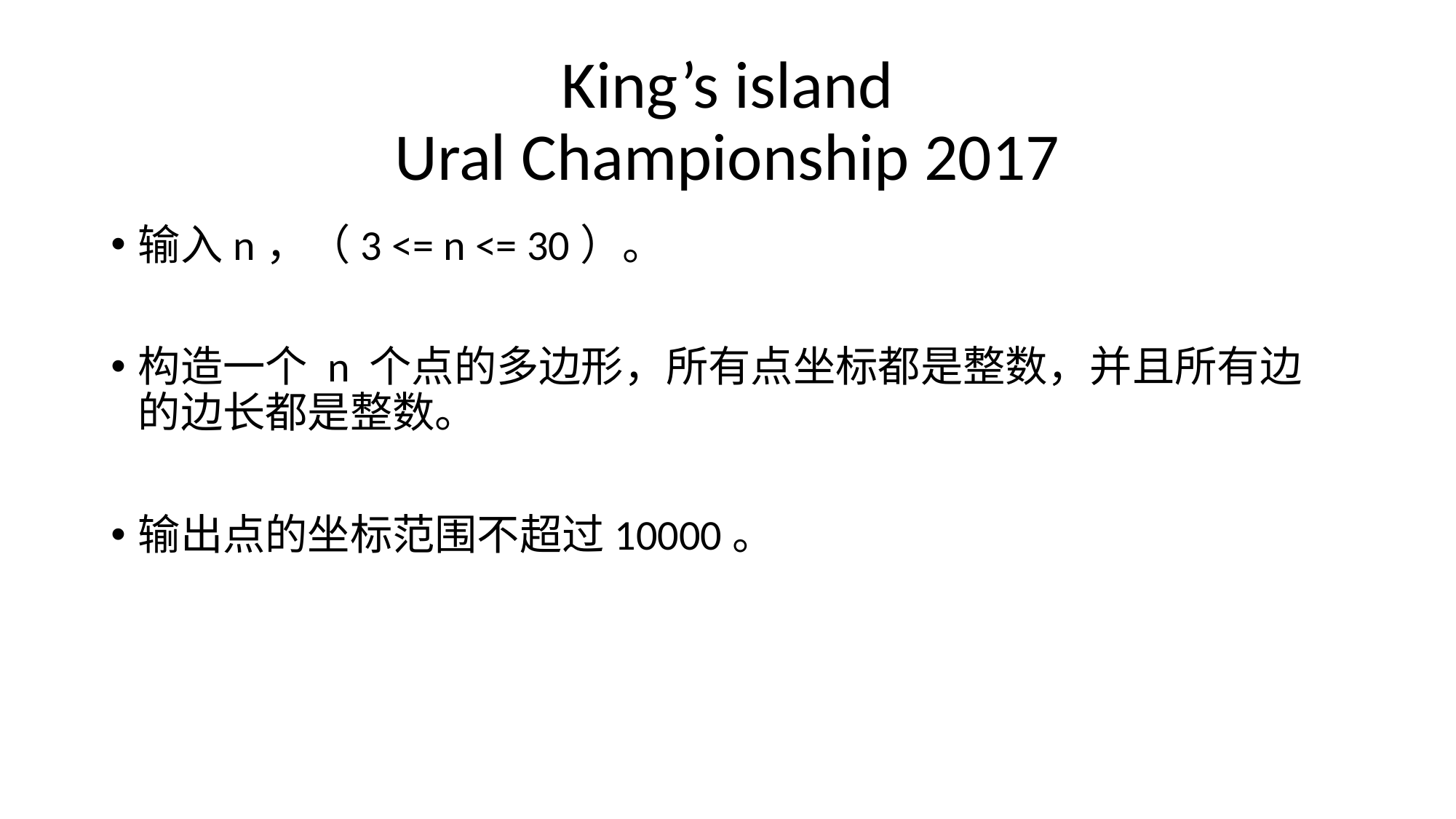

# King’s island Ural Championship 2017
输入n，（3 <= n <= 30）。

构造一个 n 个点的多边形，所有点坐标都是整数，并且所有边的边长都是整数。

输出点的坐标范围不超过10000。